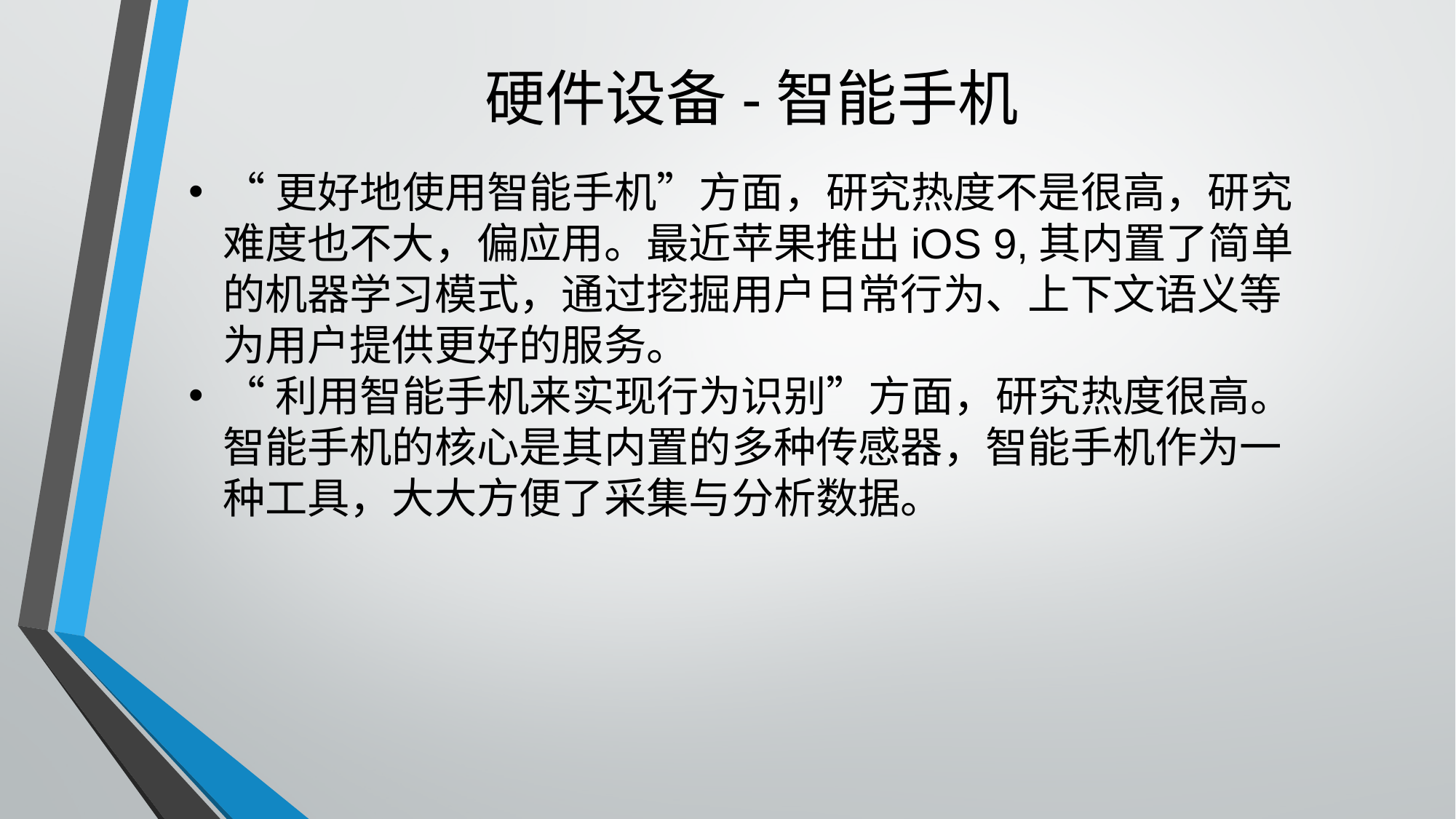

# 硬件设备-智能手机
“更好地使用智能手机”方面，研究热度不是很高，研究难度也不大，偏应用。最近苹果推出iOS 9,其内置了简单的机器学习模式，通过挖掘用户日常行为、上下文语义等为用户提供更好的服务。
“利用智能手机来实现行为识别”方面，研究热度很高。智能手机的核心是其内置的多种传感器，智能手机作为一种工具，大大方便了采集与分析数据。